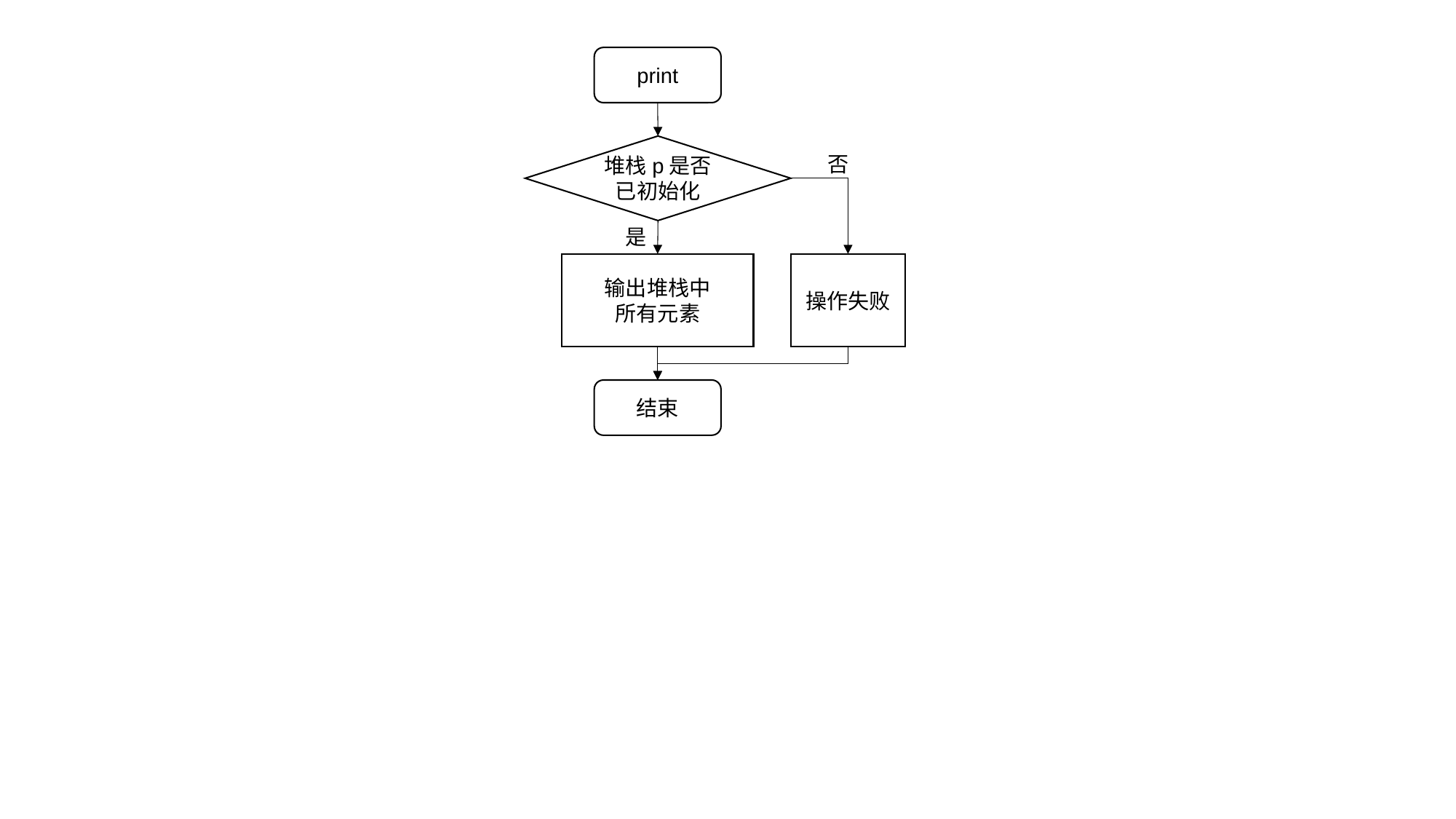

print
堆栈p是否已初始化
否
是
输出堆栈中
所有元素
操作失败
结束